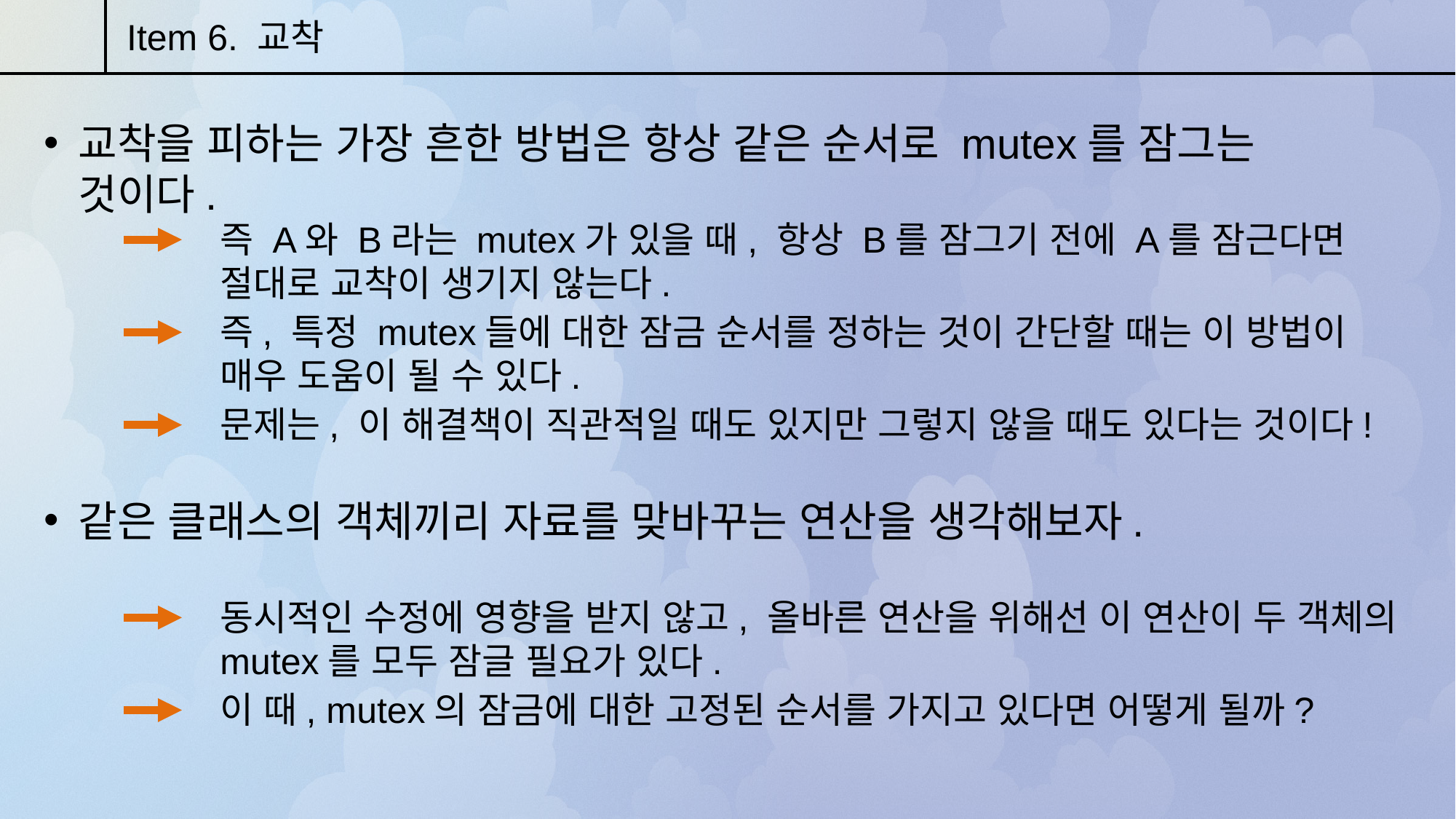

Item 6. 교착
교착을 피하는 가장 흔한 방법은 항상 같은 순서로 mutex를 잠그는 것이다.
즉 A와 B라는 mutex가 있을 때, 항상 B를 잠그기 전에 A를 잠근다면 절대로 교착이 생기지 않는다.
즉, 특정 mutex들에 대한 잠금 순서를 정하는 것이 간단할 때는 이 방법이 매우 도움이 될 수 있다.
문제는, 이 해결책이 직관적일 때도 있지만 그렇지 않을 때도 있다는 것이다!
같은 클래스의 객체끼리 자료를 맞바꾸는 연산을 생각해보자.
동시적인 수정에 영향을 받지 않고, 올바른 연산을 위해선 이 연산이 두 객체의 mutex를 모두 잠글 필요가 있다.
이 때, mutex의 잠금에 대한 고정된 순서를 가지고 있다면 어떻게 될까?